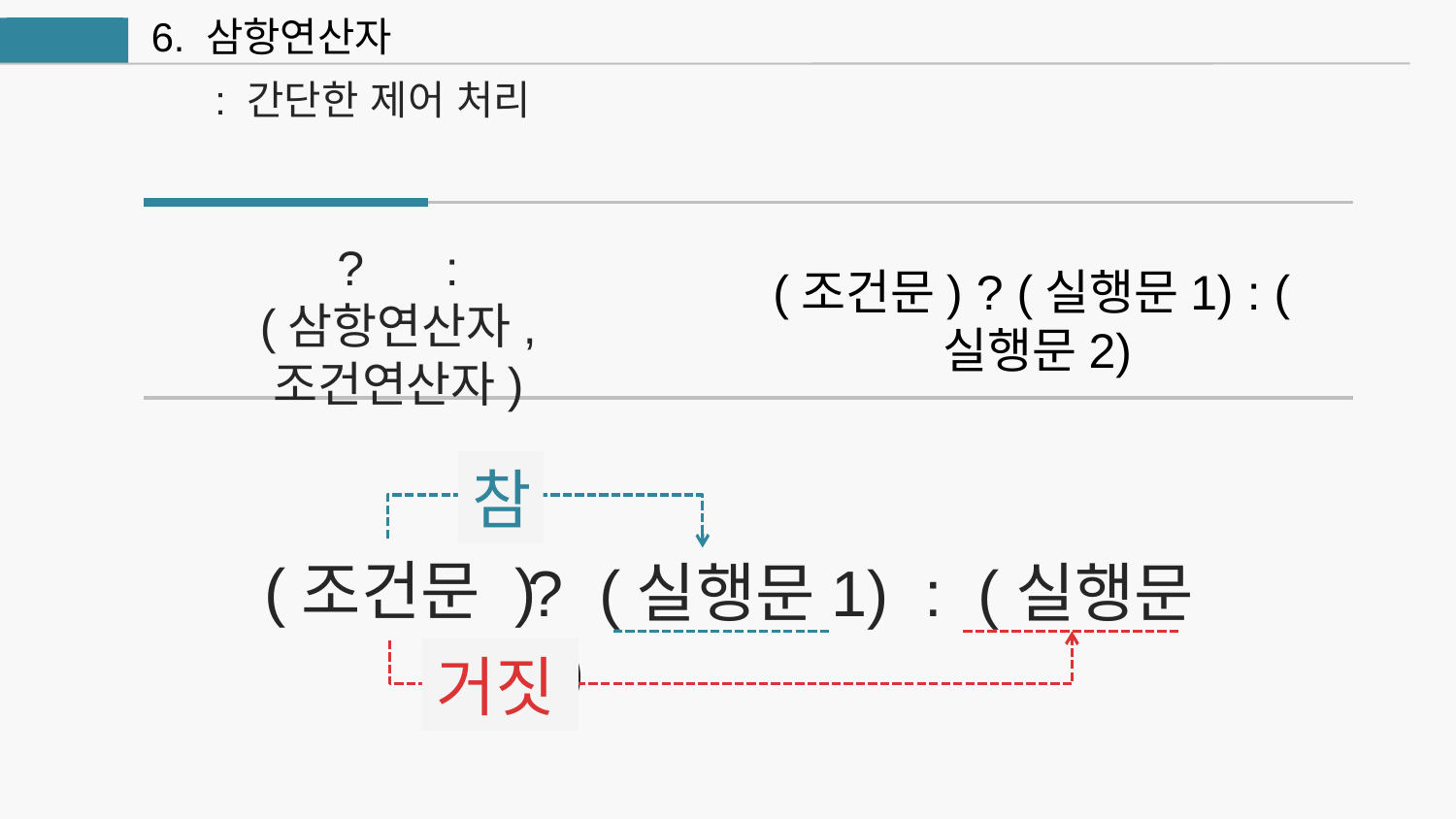

6. 삼항연산자

연산자
: 간단한 제어 처리
?      :
(삼항연산자, 조건연산자)
(조건문) ? (실행문1) : (실행문2)
참

 (조건문 )
?  (실행문1)  :  (실행문2)

거짓